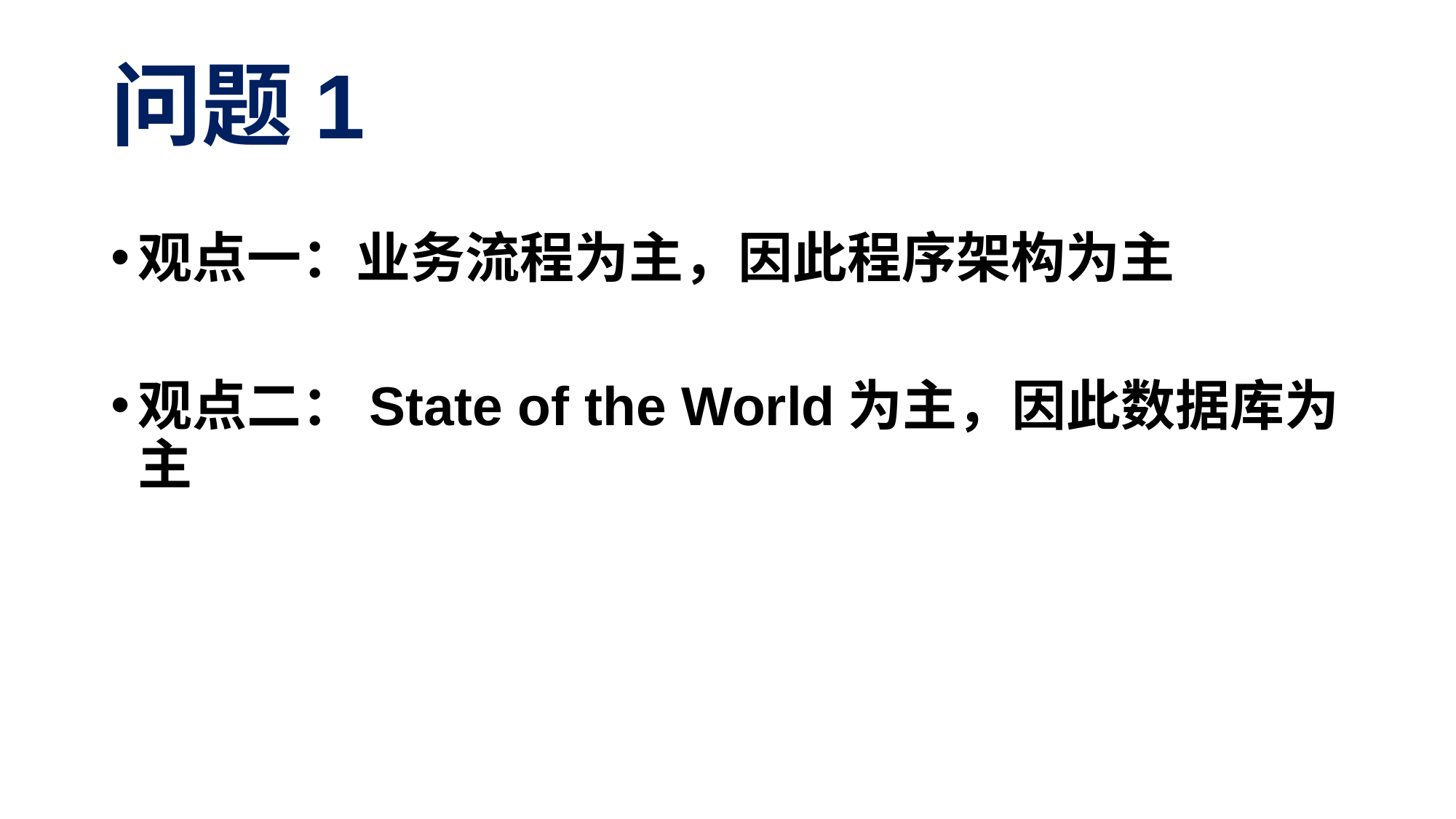

# 问题1
观点一：业务流程为主，因此程序架构为主

观点二：State of the World为主，因此数据库为主